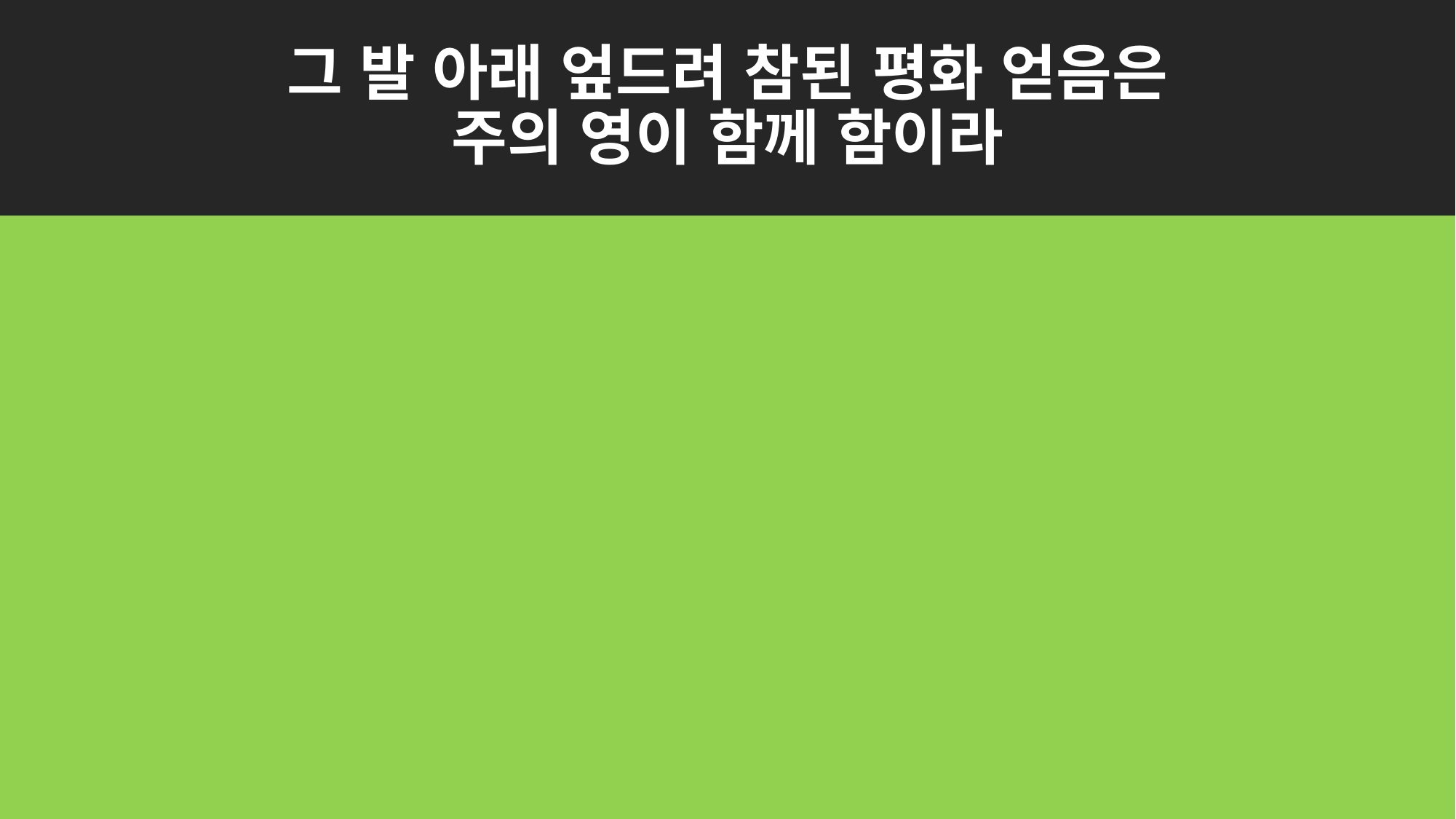

# 그 발 아래 엎드려 참된 평화 얻음은 주의 영이 함께 함이라